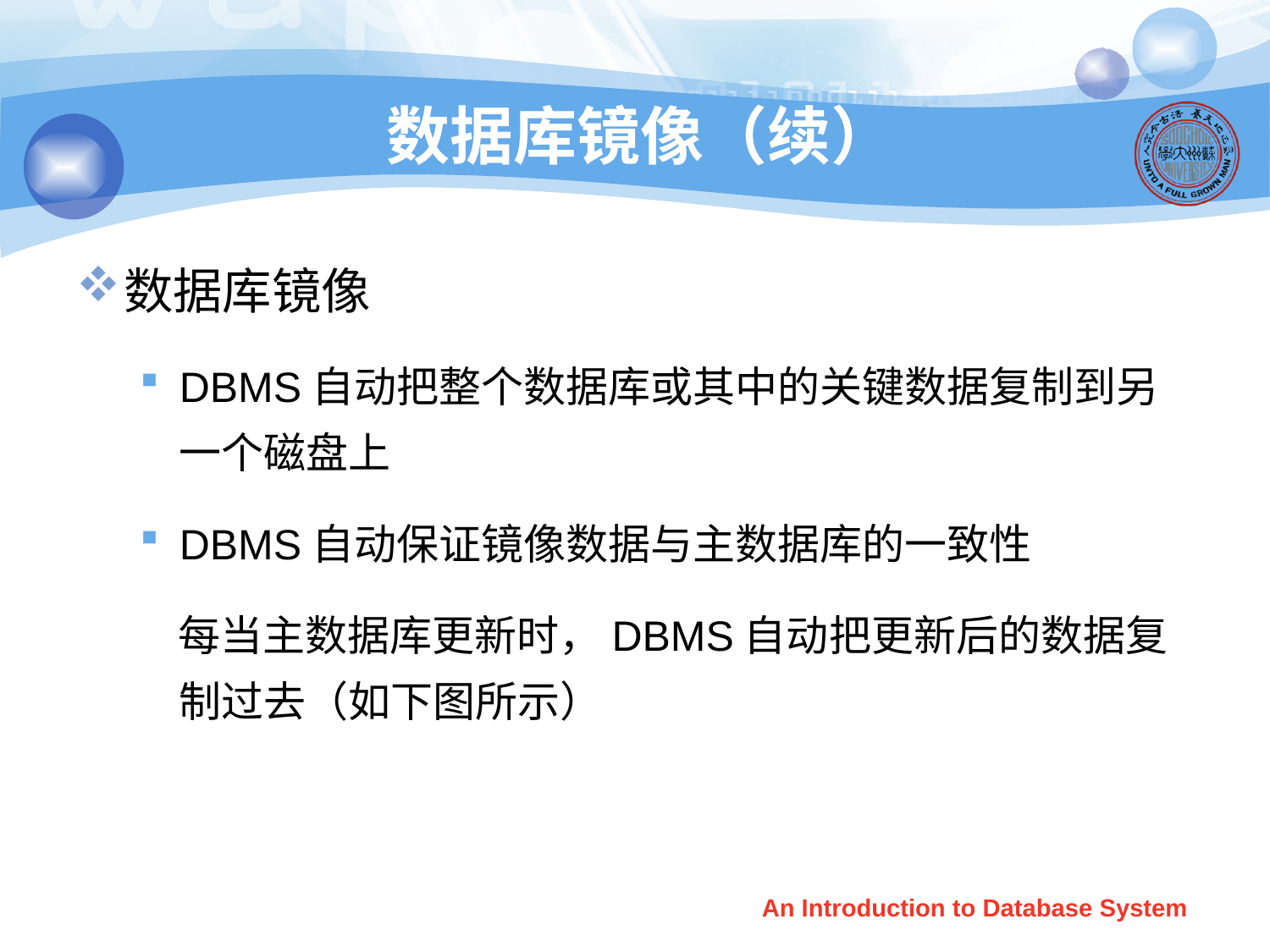

# 数据库镜像（续）
数据库镜像
DBMS自动把整个数据库或其中的关键数据复制到另一个磁盘上
DBMS自动保证镜像数据与主数据库的一致性
   每当主数据库更新时，DBMS自动把更新后的数据复制过去（如下图所示）
An Introduction to Database System